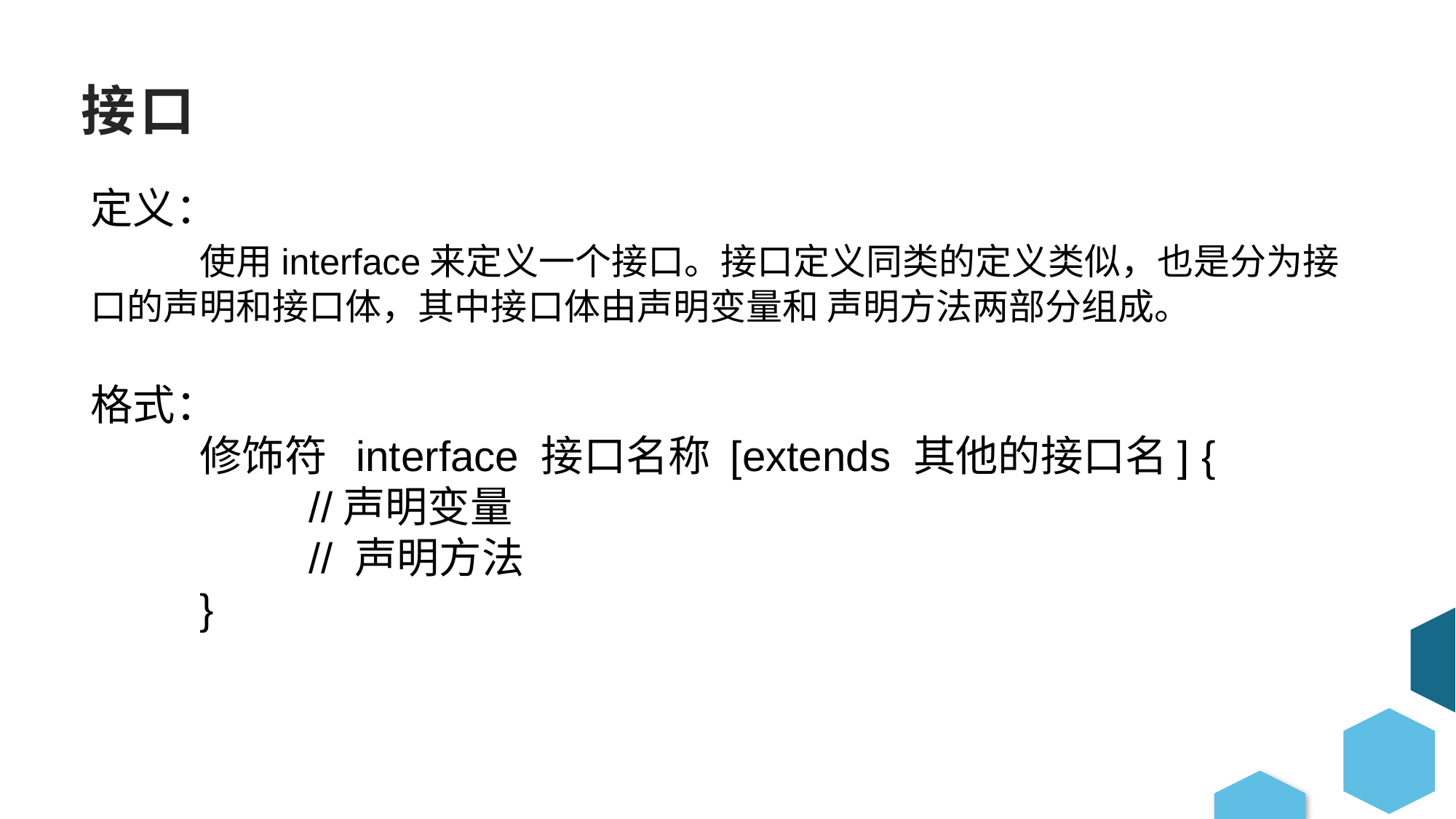

接口
定义：
	使用interface来定义一个接口。接口定义同类的定义类似，也是分为接口的声明和接口体，其中接口体由声明变量和 声明方法两部分组成。

格式：
	修饰符  interface 接口名称 [extends 其他的接口名] {
		//声明变量
        		// 声明方法
	}